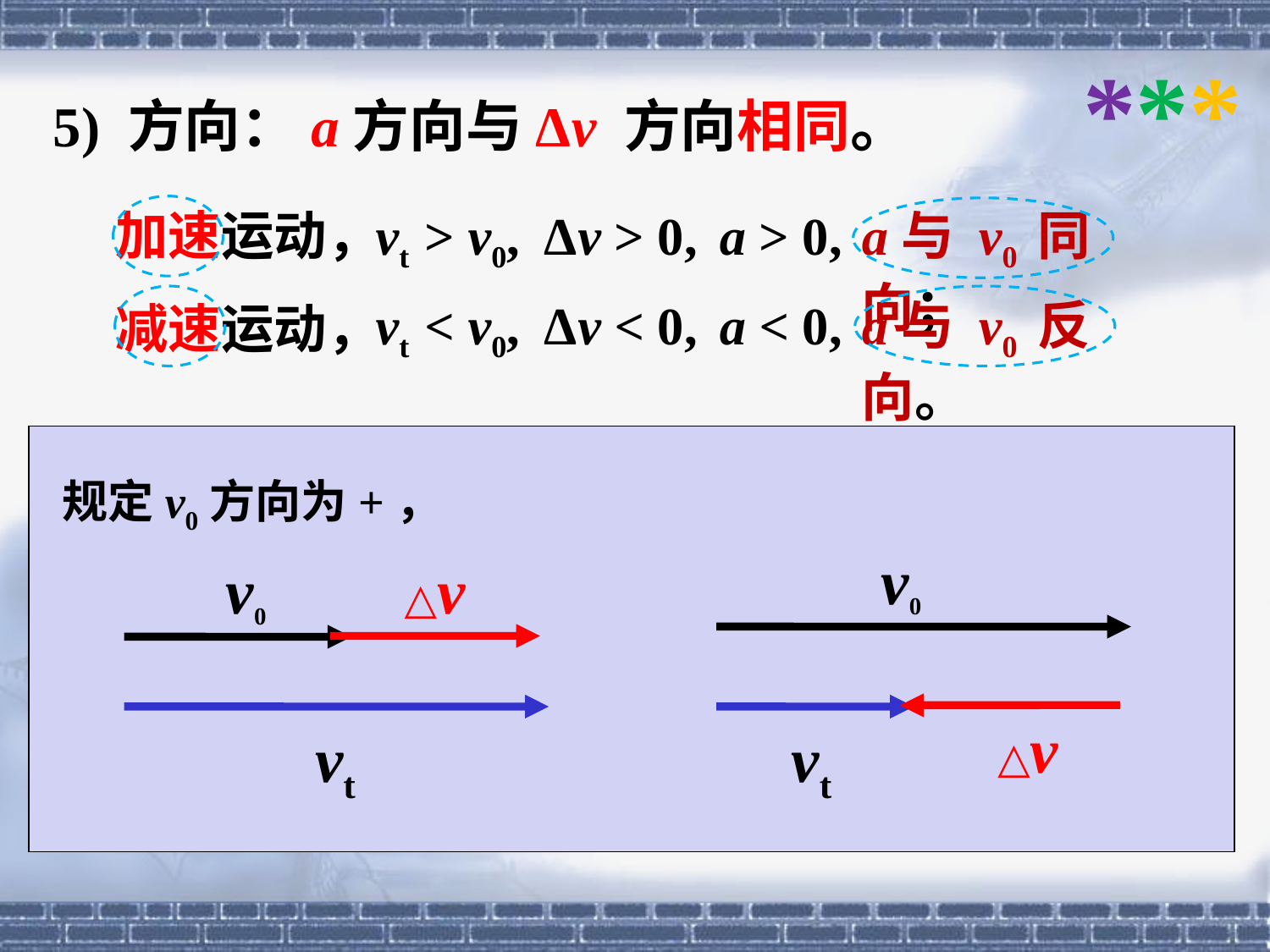

***
 5) 方向：a方向与Δv 方向相同。
vt  > v0,
Δv > 0,
a与 v0 同向；
加速运动，

a > 0,

vt  < v0,
Δv < 0,
a与 v0 反向。

a < 0,

减速运动，

规定v0方向为+，
v0

vt
v0

vt
△v

△v